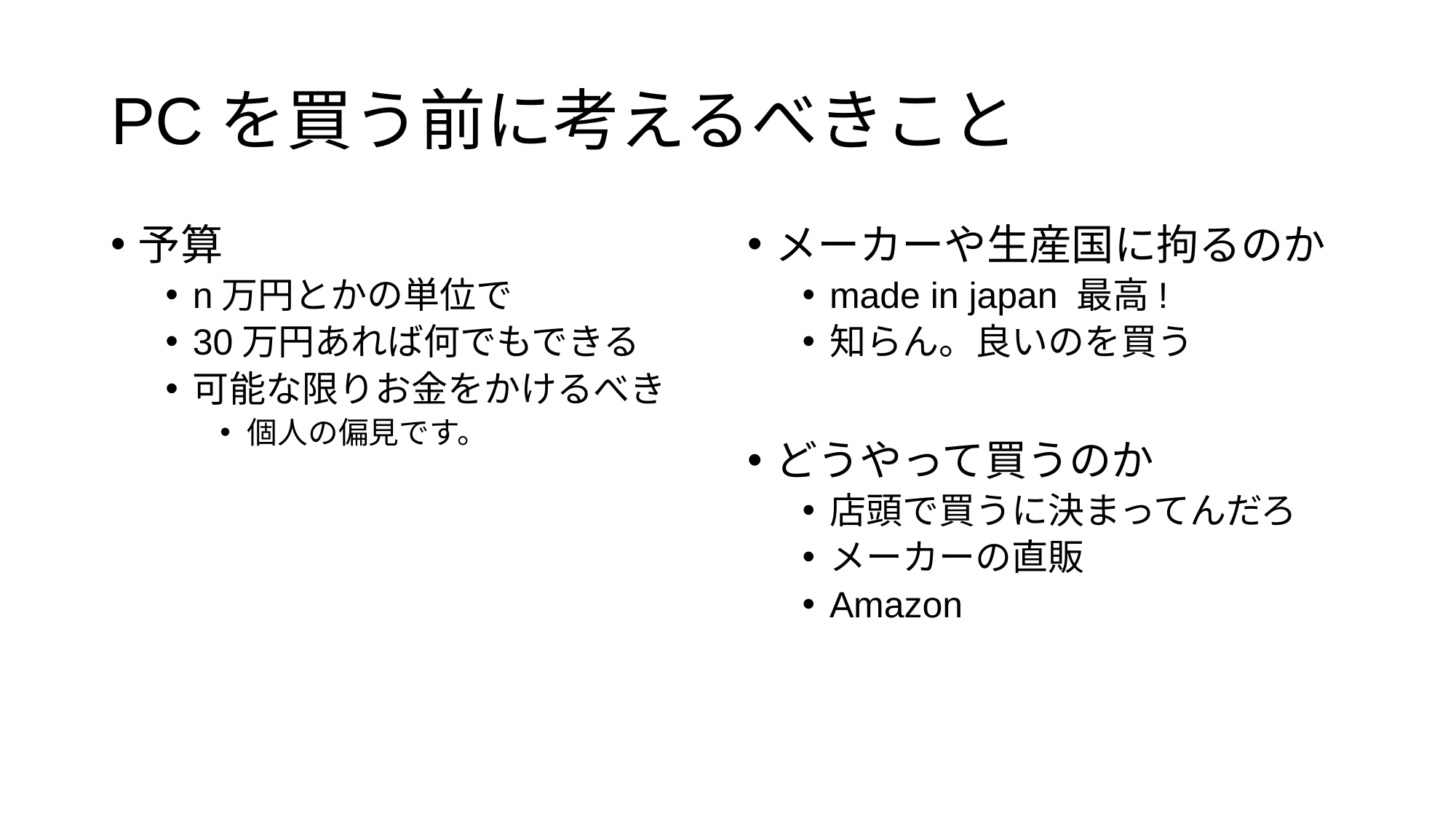

# PCを買う前に考えるべきこと
予算
n万円とかの単位で
30万円あれば何でもできる
可能な限りお金をかけるべき
個人の偏見です。
メーカーや生産国に拘るのか
made in japan 最高!
知らん。良いのを買う

どうやって買うのか
店頭で買うに決まってんだろ
メーカーの直販
Amazon